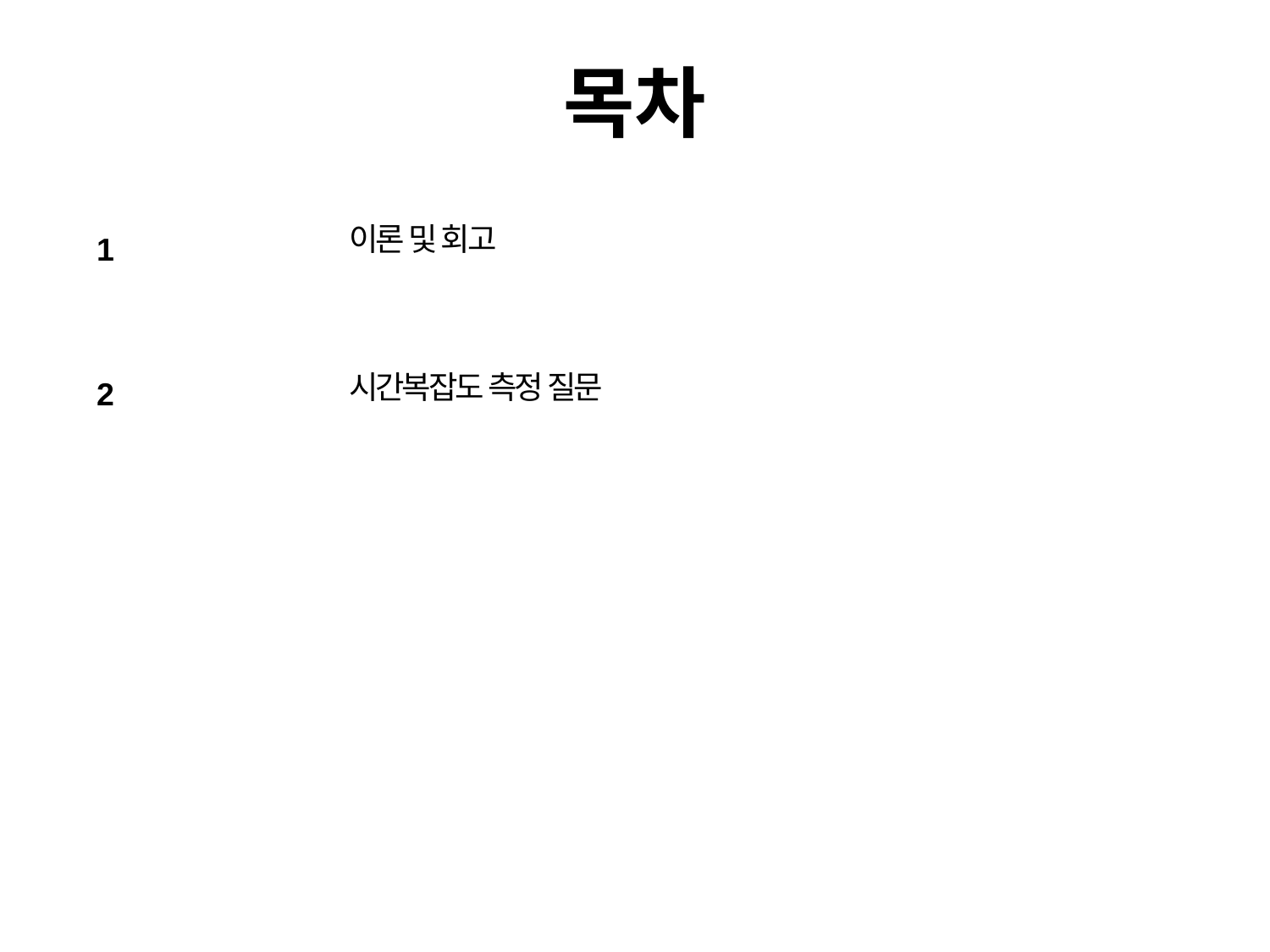

# 목차
이론 및 회고

1
시간복잡도 측정 질문

2